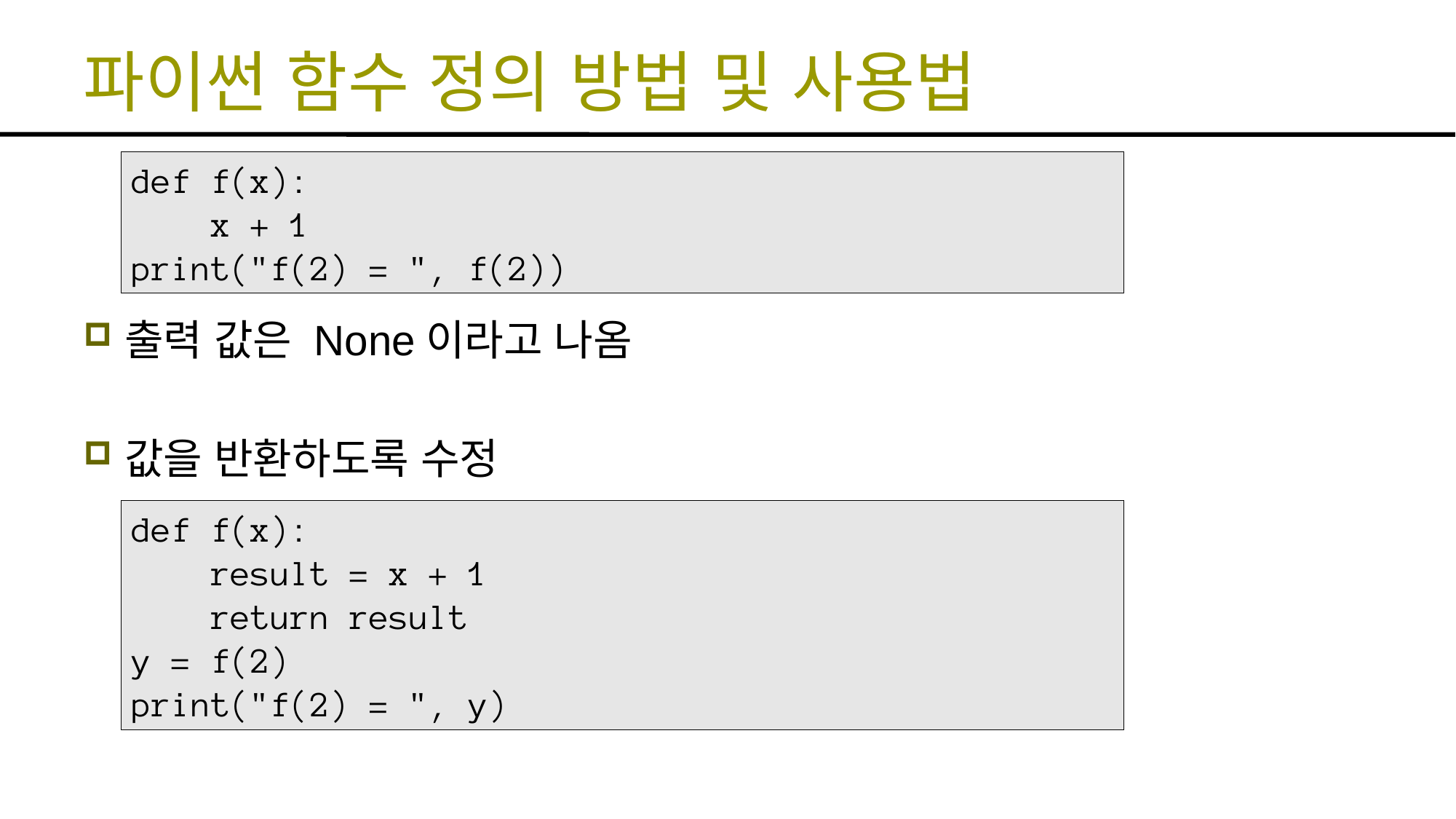

# 파이썬 함수 정의 방법 및 사용법
def f(x):
    x + 1
print("f(2) = ", f(2))
출력 값은 None이라고 나옴

값을 반환하도록 수정
def f(x):
    result = x + 1
    return result
y = f(2)
print("f(2) = ", y)